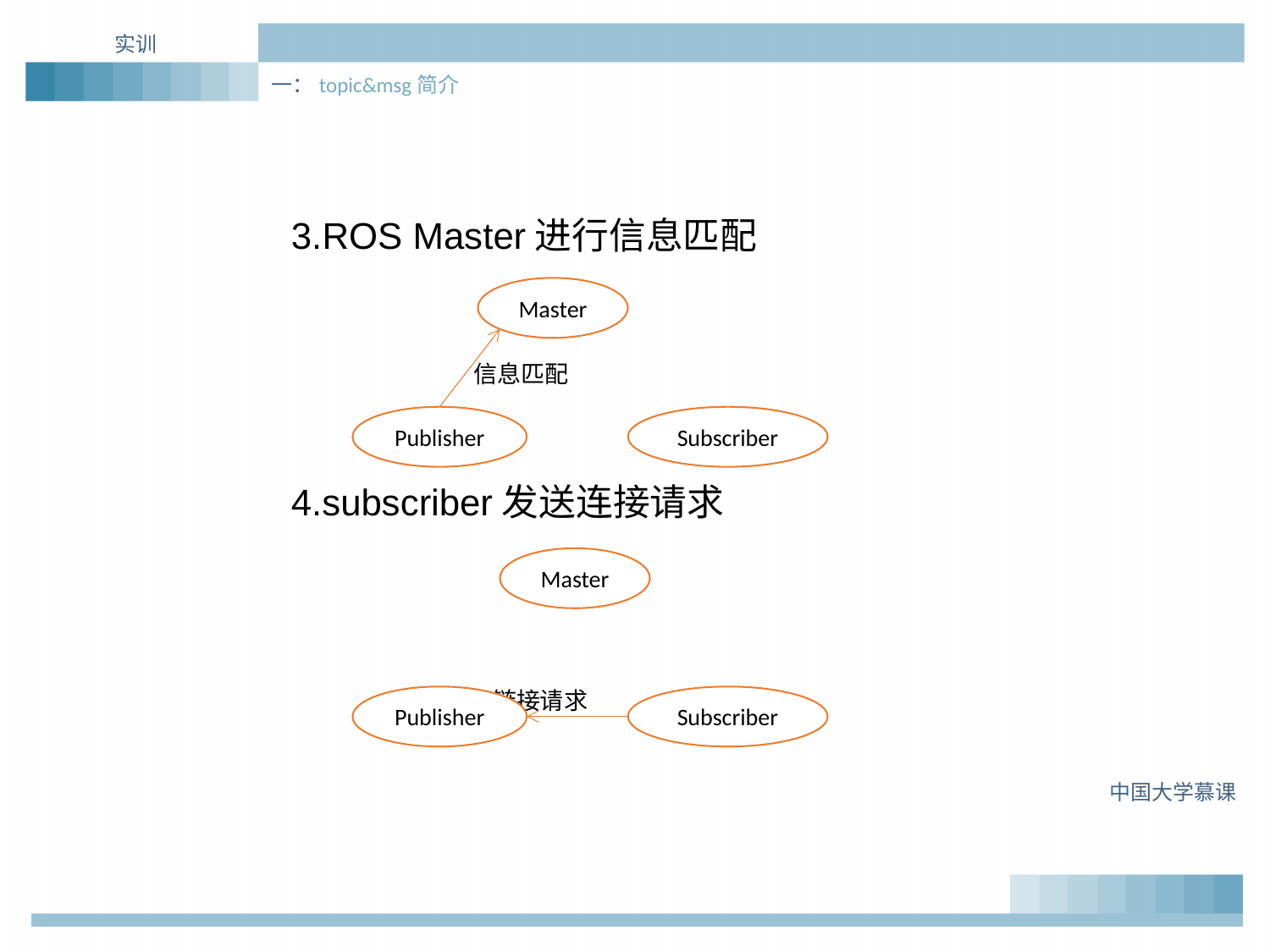

实训
一：topic&msg简介

3.ROS Master进行信息匹配

                              信息匹配

4.subscriber发送连接请求

                                     链接请求

Master
Publisher
Subscriber
Master
Publisher
Subscriber
中国大学慕课